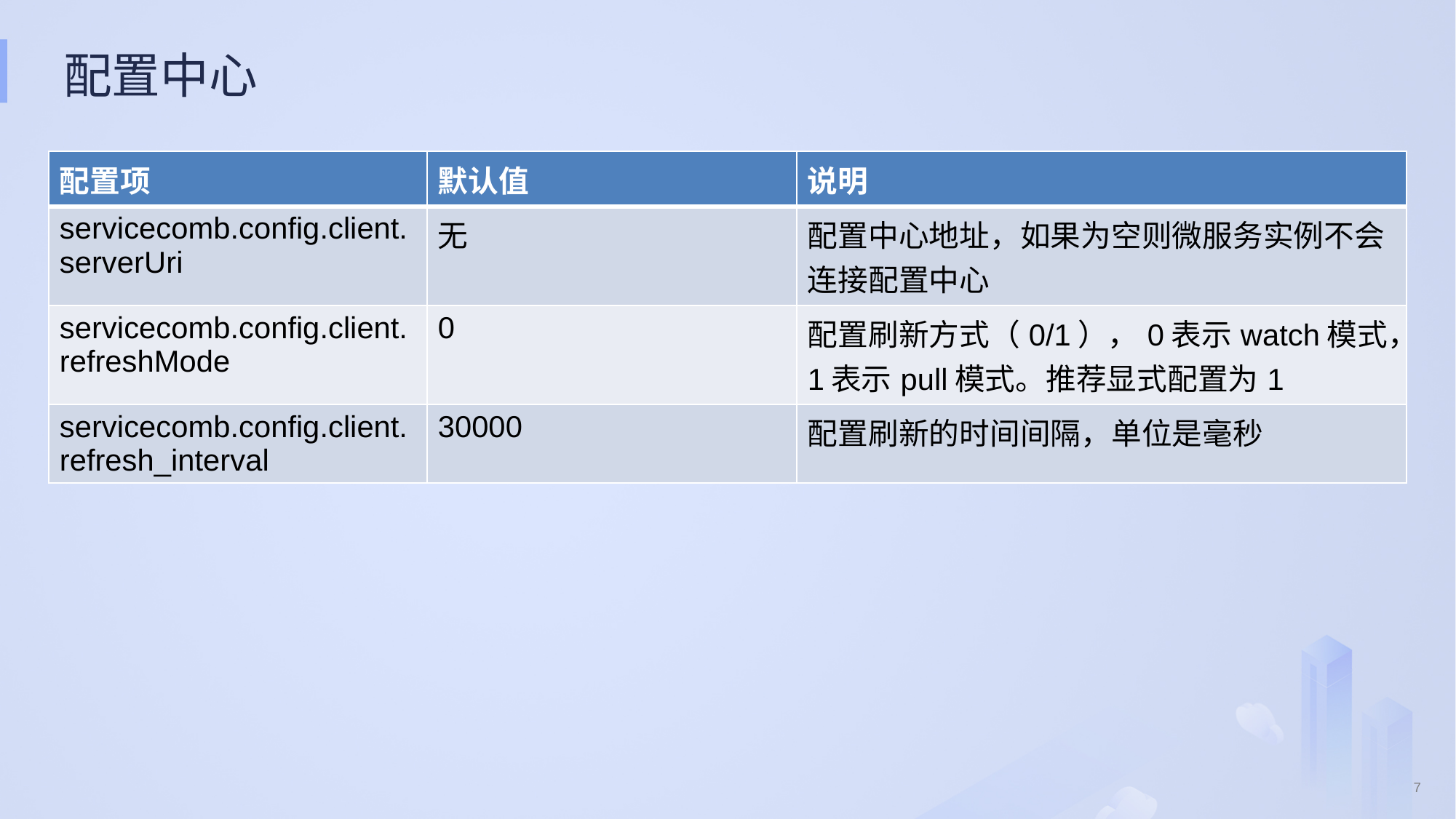

# 配置中心

| 配置项 | 默认值 | 说明 |
| --- | --- | --- |
| servicecomb.config.client.serverUri | 无 | 配置中心地址，如果为空则微服务实例不会连接配置中心 |
| servicecomb.config.client.refreshMode | 0 | 配置刷新方式（0/1），0表示watch模式，1表示pull模式。推荐显式配置为1 |
| servicecomb.config.client.refresh\_interval | 30000 | 配置刷新的时间间隔，单位是毫秒 |